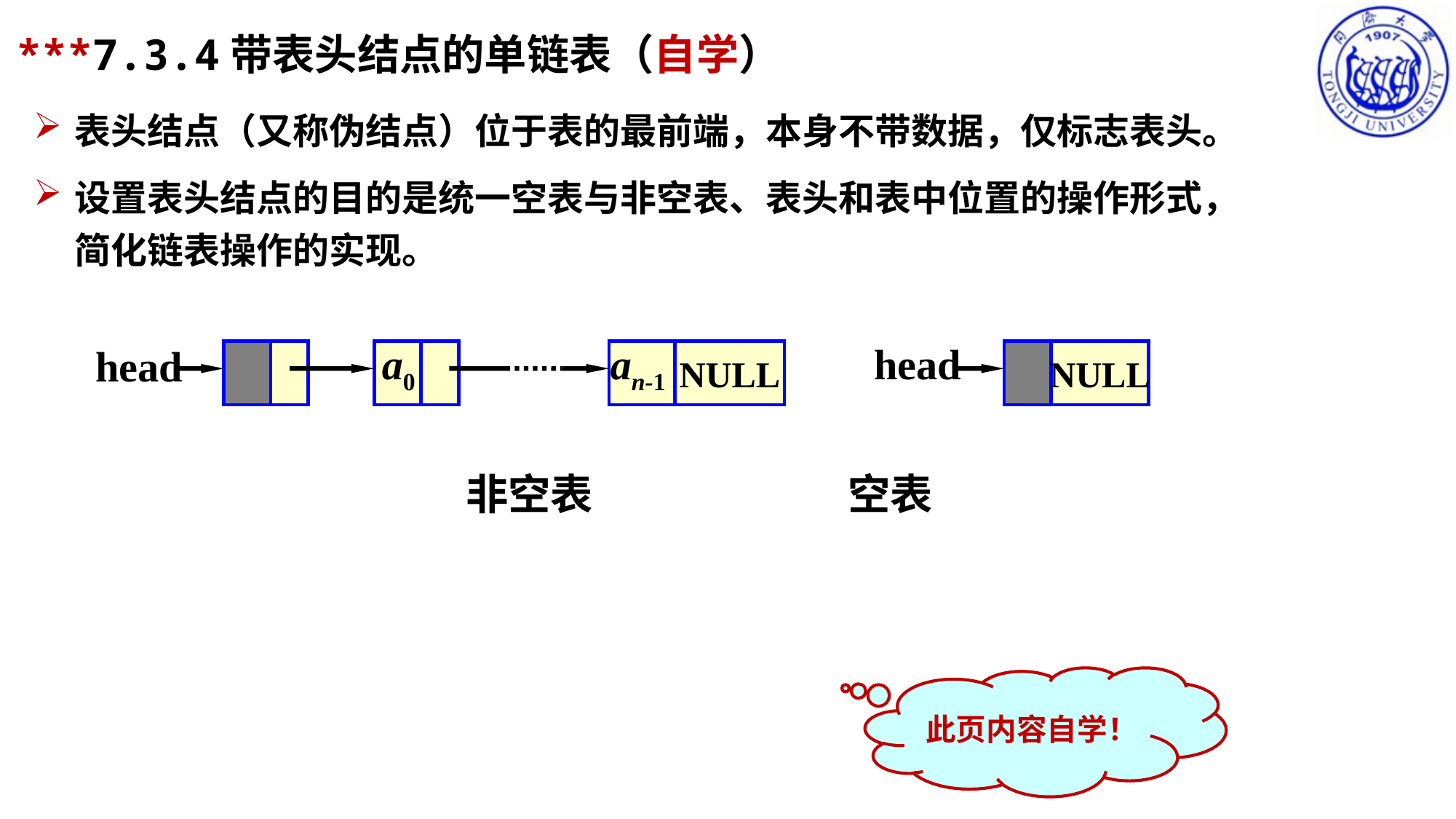

***7.3.4带表头结点的单链表（自学）
表头结点（又称伪结点）位于表的最前端，本身不带数据，仅标志表头。
设置表头结点的目的是统一空表与非空表、表头和表中位置的操作形式，简化链表操作的实现。
a0
an-1
head
head

NULL

NULL

非空表	                 空表
此页内容自学！